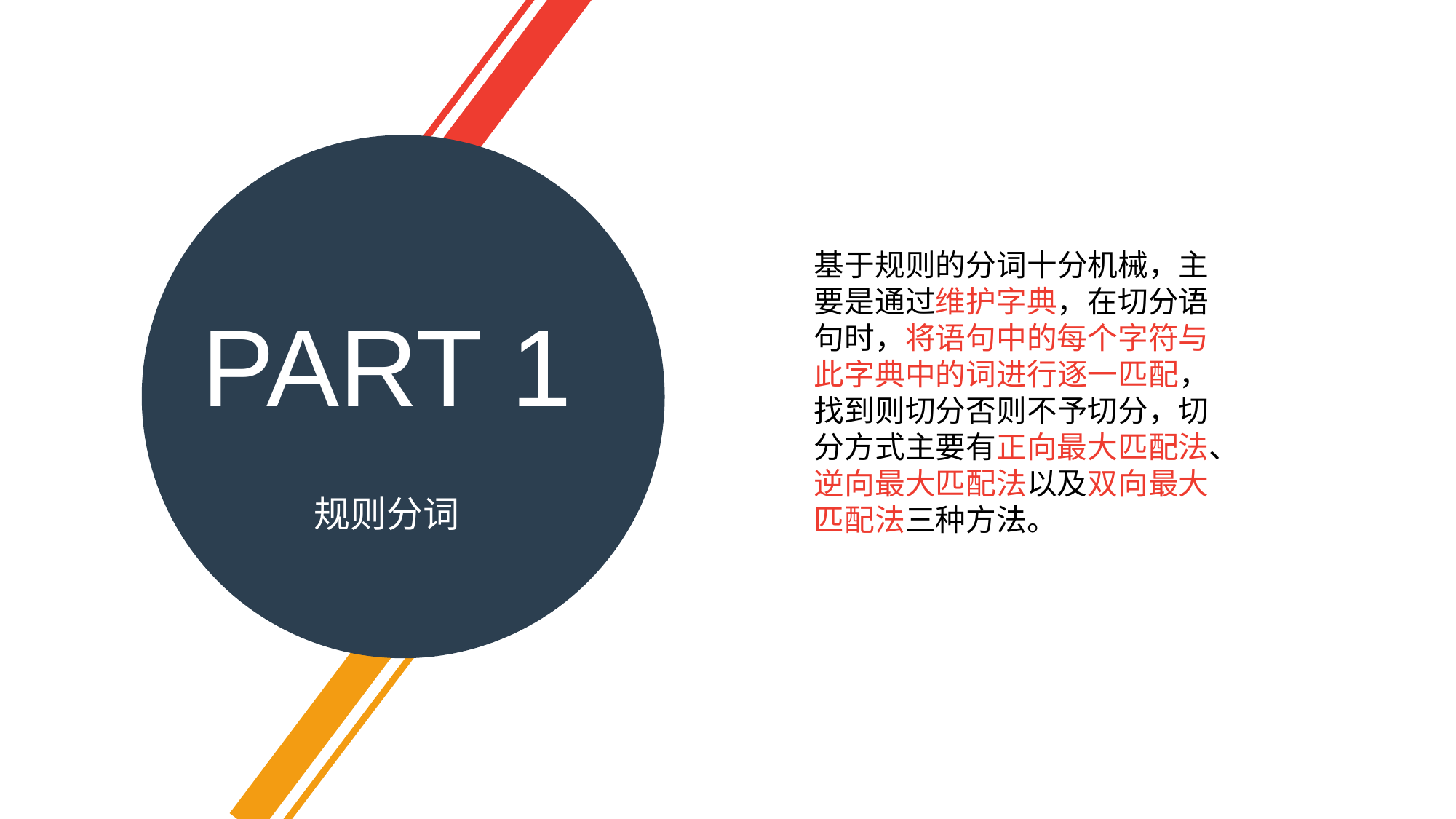

基于规则的分词十分机械，主要是通过维护字典，在切分语句时，将语句中的每个字符与此字典中的词进行逐一匹配，找到则切分否则不予切分，切分方式主要有正向最大匹配法、逆向最大匹配法以及双向最大匹配法三种方法。

PART 1
规则分词